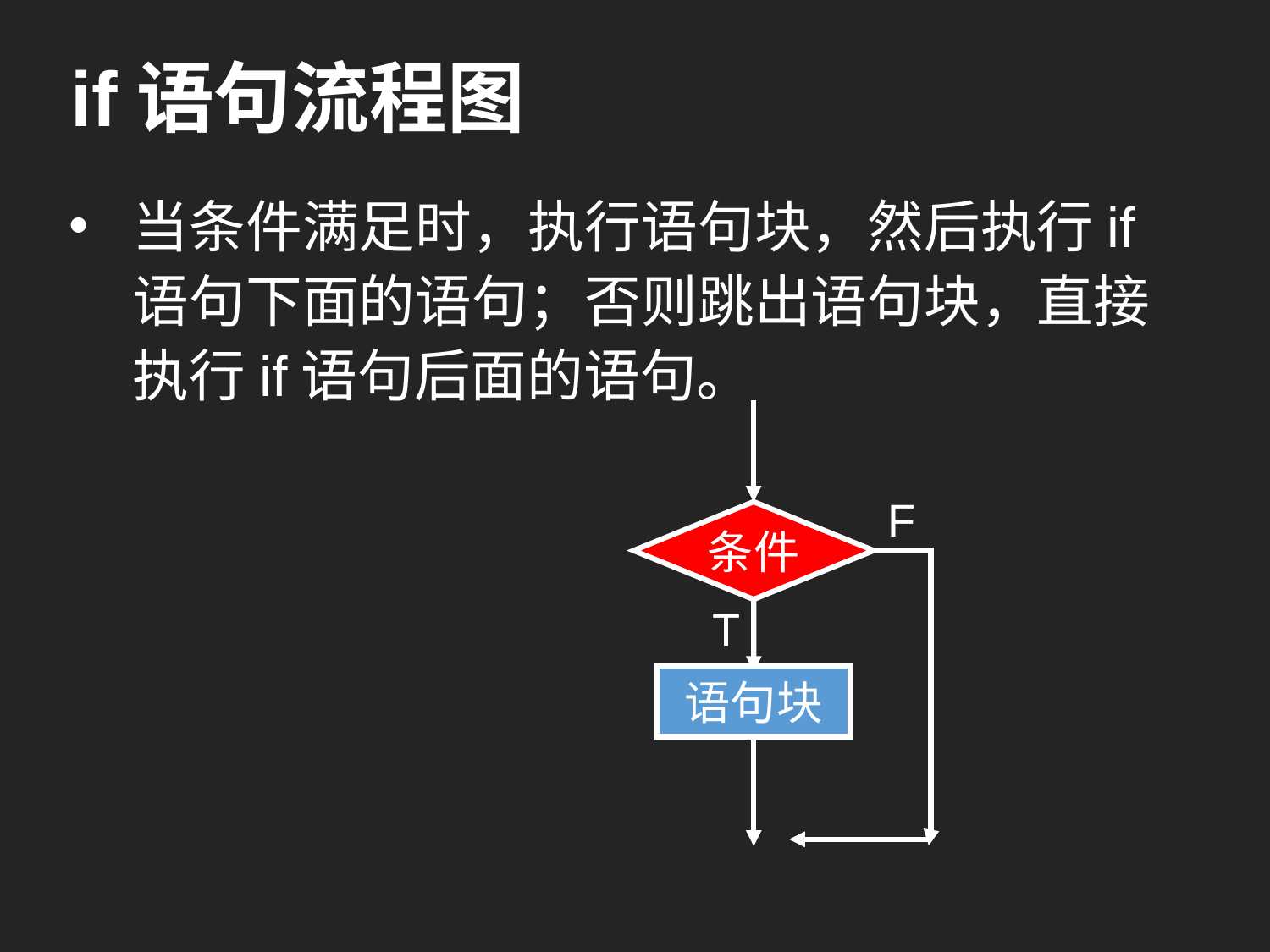

# if语句流程图
当条件满足时，执行语句块，然后执行if语句下面的语句；否则跳出语句块，直接执行if语句后面的语句。
F
条件
T
语句块